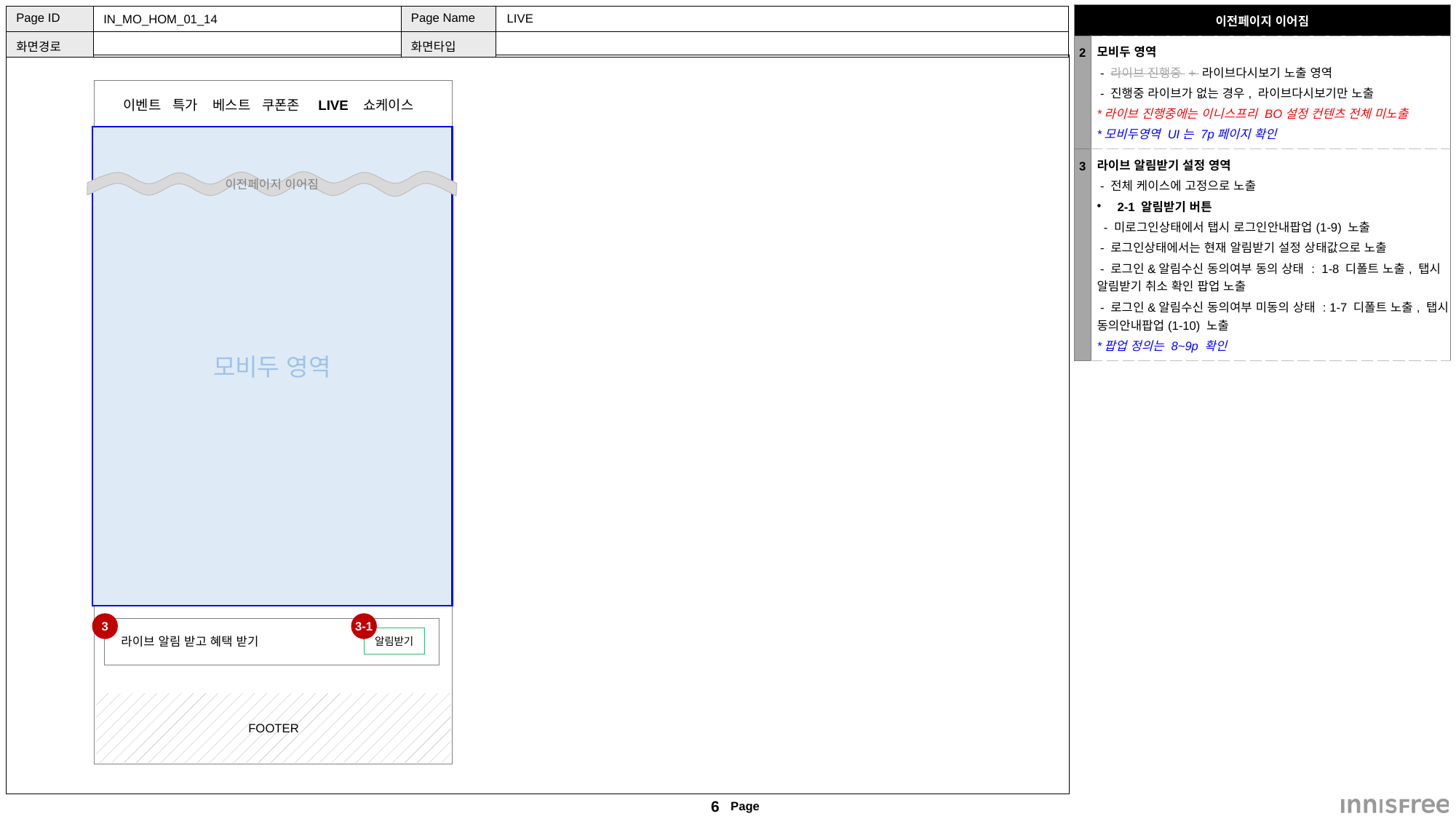

| 이전페이지 이어짐 |  |
| --- | --- |
| 2 | 모비두 영역 - 라이브 진행중 + 라이브다시보기 노출 영역 - 진행중 라이브가 없는 경우, 라이브다시보기만 노출 \*라이브 진행중에는 이니스프리 BO설정 컨텐츠 전체 미노출 \*모비두영역 UI는 7p페이지 확인 |
| 3 | 라이브 알림받기 설정 영역 - 전체 케이스에 고정으로 노출 2-1 알림받기 버튼 - 미로그인상태에서 탭시 로그인안내팝업(1-9) 노출 - 로그인상태에서는 현재 알림받기 설정 상태값으로 노출 - 로그인&알림수신 동의여부 동의 상태 : 1-8 디폴트 노출, 탭시 알림받기 취소 확인 팝업 노출 - 로그인&알림수신 동의여부 미동의 상태 : 1-7 디폴트 노출, 탭시 동의안내팝업(1-10) 노출 \*팝업 정의는 8~9p 확인 |
IN_MO_HOM_01_14
# LIVE
이벤트   특가    베스트   쿠폰존    LIVE   쇼케이스
모비두 영역
이전페이지 이어짐
3
3-1
    라이브 알림 받고 혜택 받기
알림받기
FOOTER